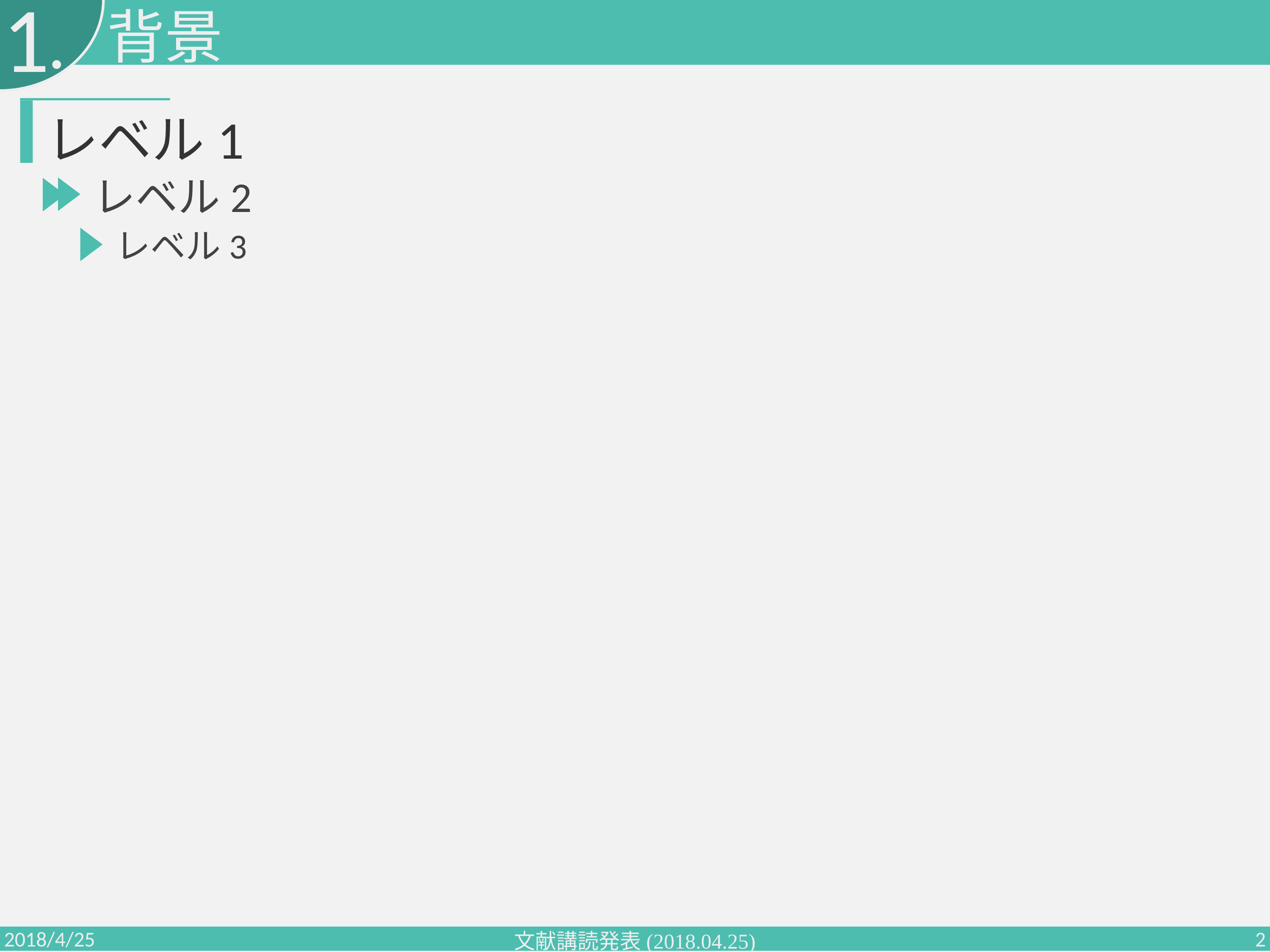

1
背景

レベル1
レベル2

レベル3

2
2018/4/25
文献講読発表(2018.04.25)